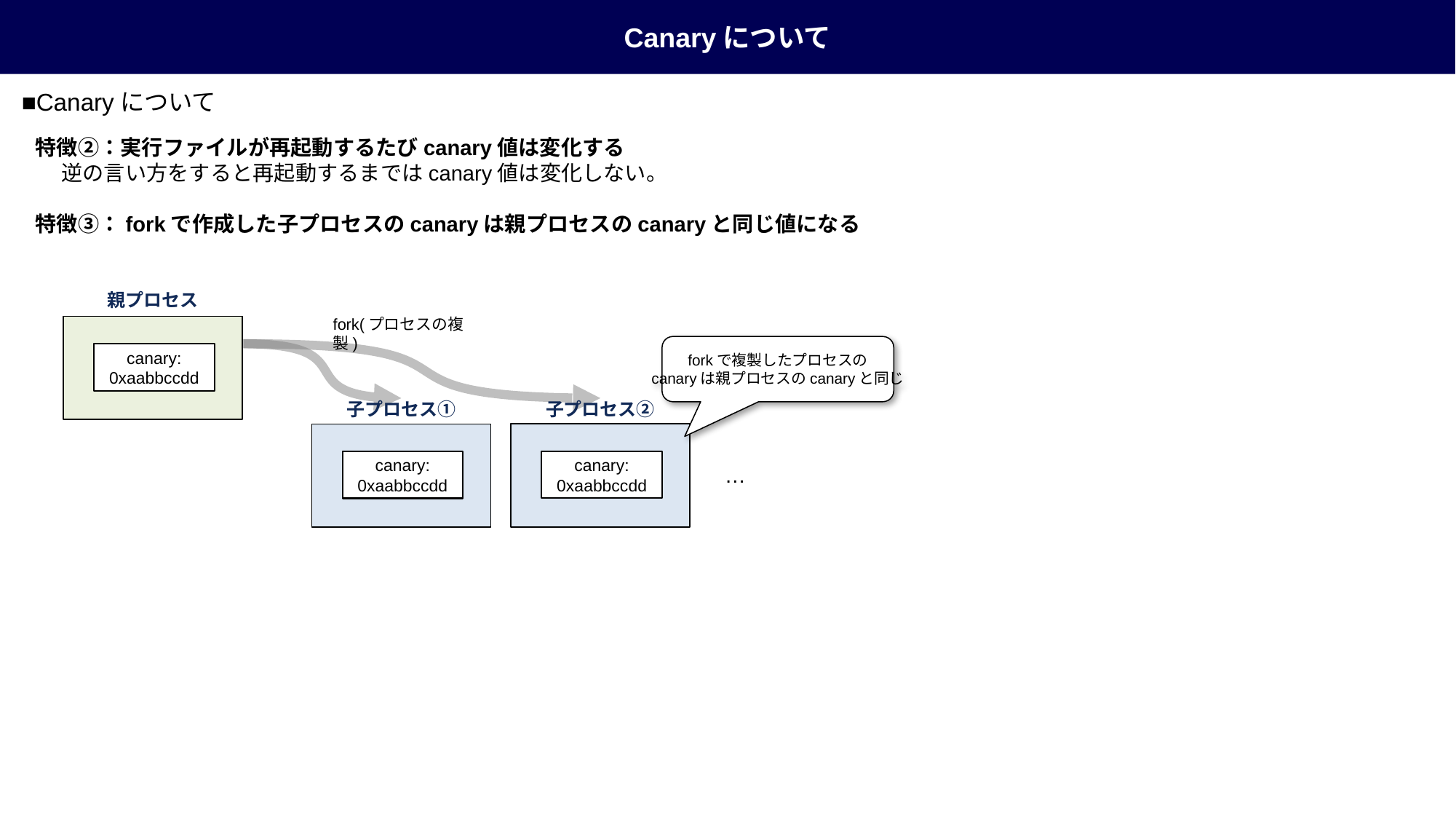

Canaryについて
■Canaryについて
特徴②：実行ファイルが再起動するたびcanary値は変化する
　 逆の言い方をすると再起動するまではcanary値は変化しない。

特徴③：forkで作成した子プロセスのcanaryは親プロセスのcanaryと同じ値になる
親プロセス
fork(プロセスの複製)

forkで複製したプロセスの
canaryは親プロセスのcanaryと同じ
canary:
0xaabbccdd
子プロセス②
子プロセス①

canary:
0xaabbccdd
canary:
0xaabbccdd
…